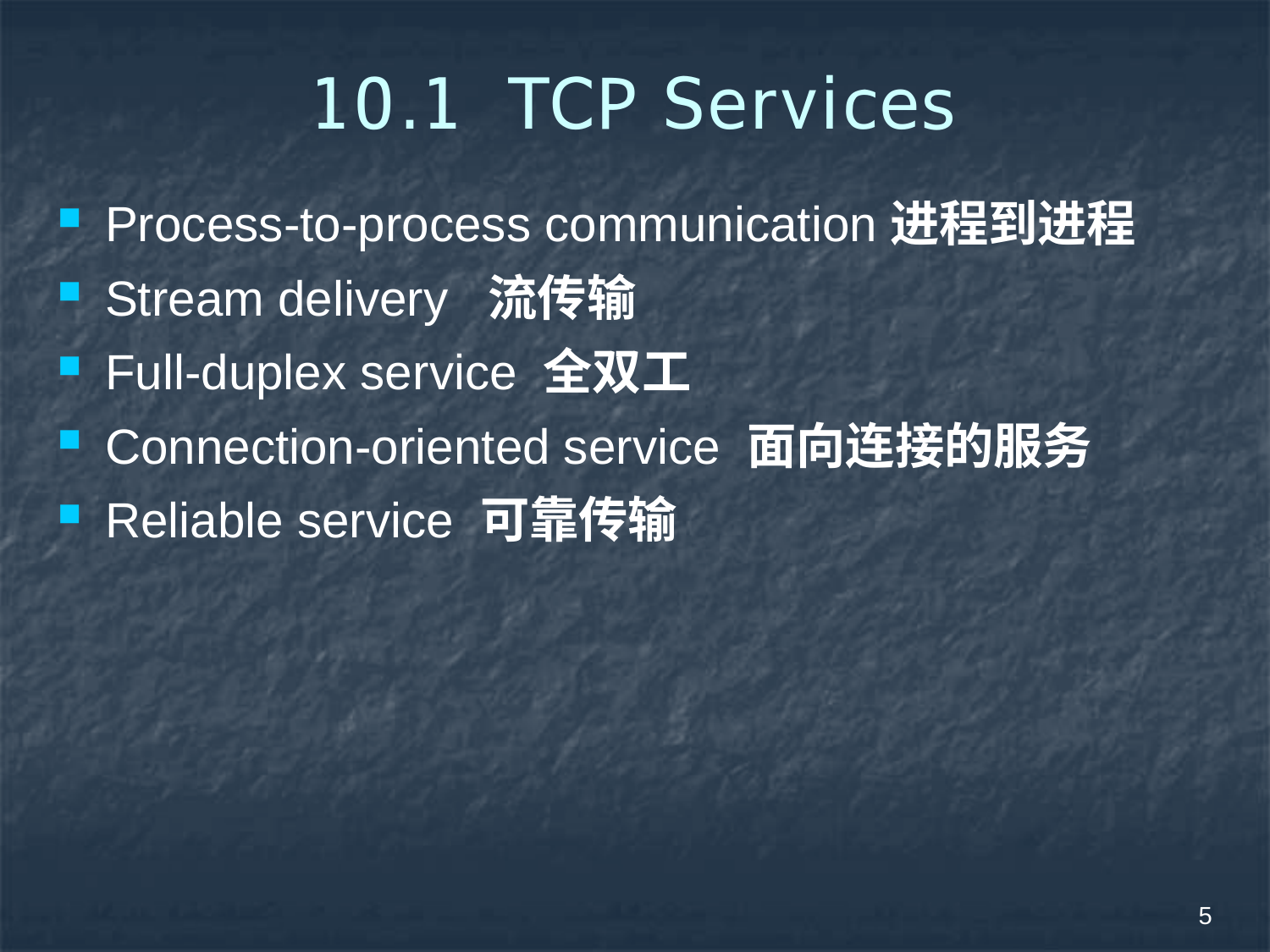

# 10.1  TCP Services
Process-to-process communication进程到进程
Stream delivery  流传输
Full-duplex service 全双工
Connection-oriented service 面向连接的服务
Reliable service 可靠传输
5